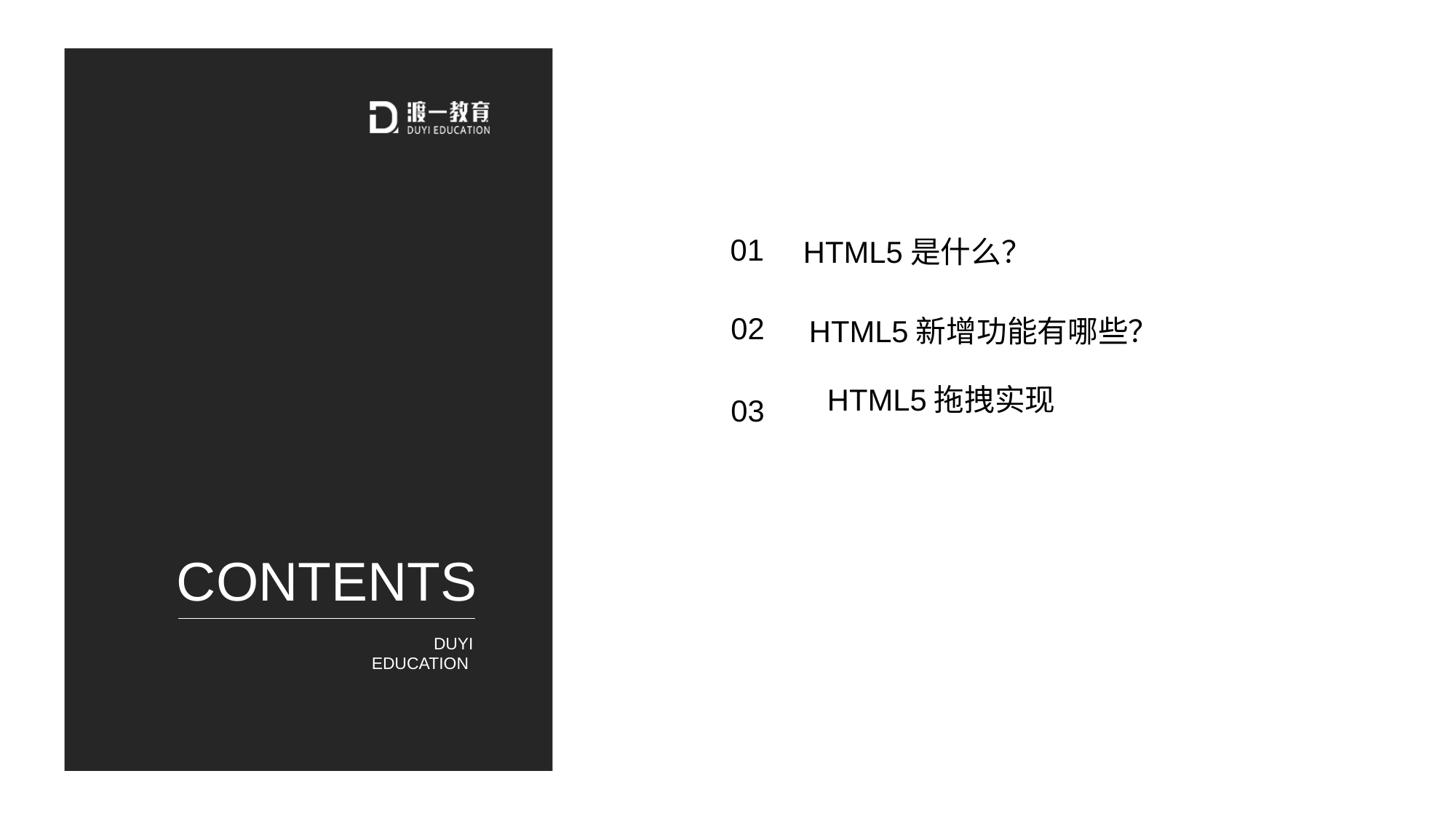

# 01
HTML5是什么？
02
HTML5新增功能有哪些？
HTML5拖拽实现
03